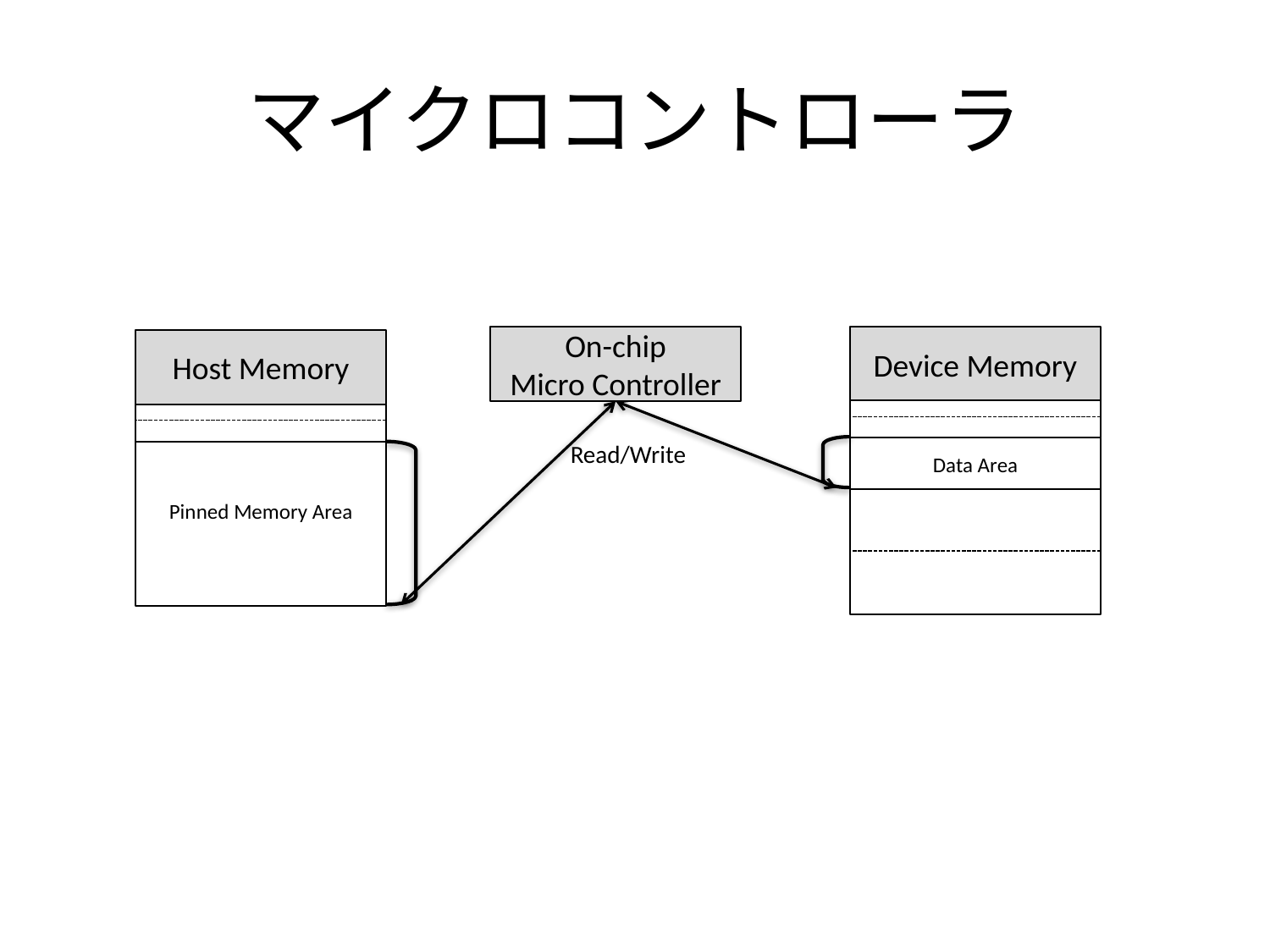

# マイクロコントローラ
On-chip
Micro Controller
Device Memory
Host Memory

Read/Write

Data Area

Pinned Memory Area